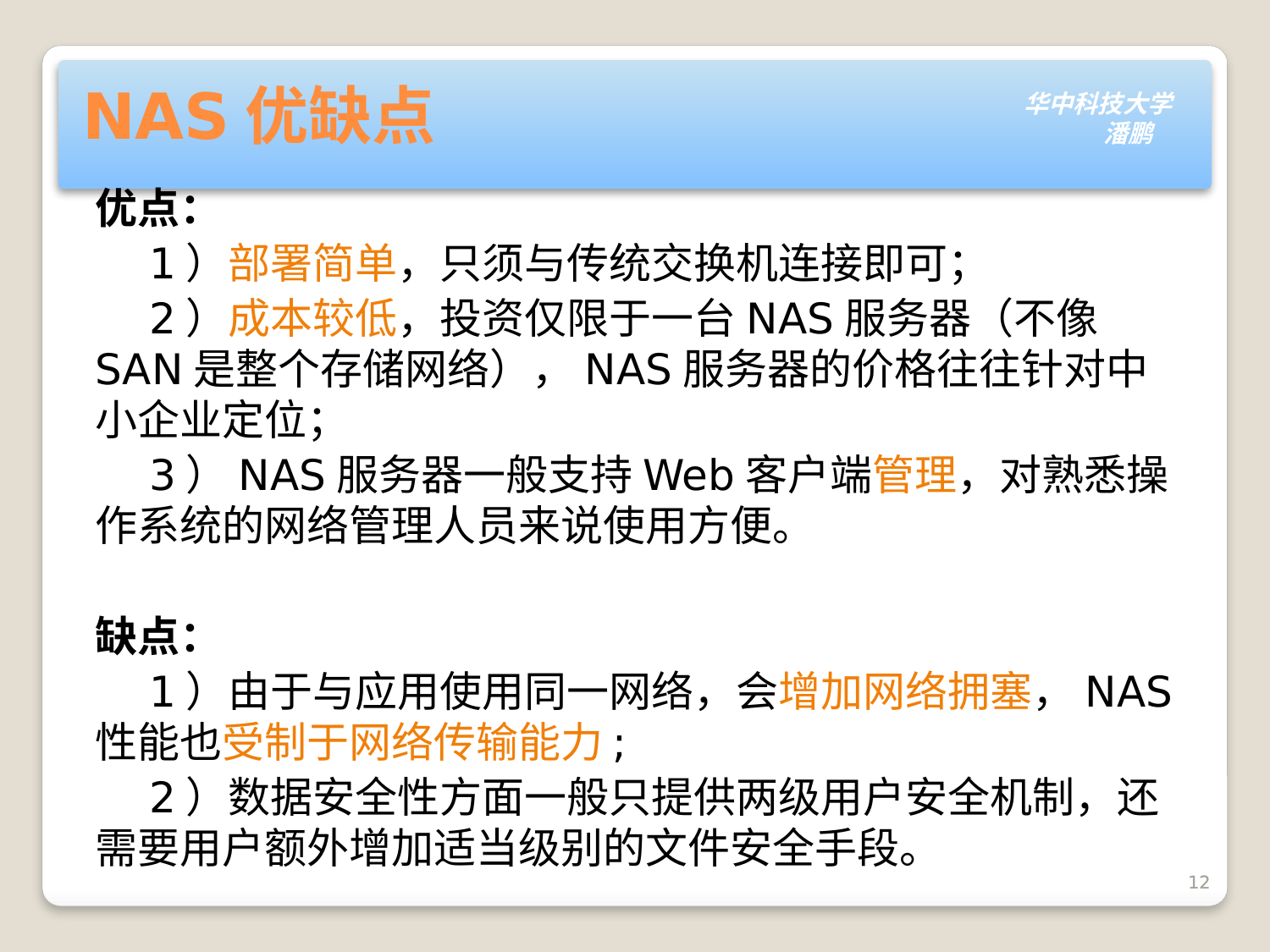

# NAS优缺点
优点：
    1）部署简单，只须与传统交换机连接即可；
    2）成本较低，投资仅限于一台NAS服务器（不像SAN是整个存储网络），NAS服务器的价格往往针对中小企业定位；
    3）NAS服务器一般支持Web客户端管理，对熟悉操作系统的网络管理人员来说使用方便。

缺点：
    1）由于与应用使用同一网络，会增加网络拥塞，NAS性能也受制于网络传输能力;
    2）数据安全性方面一般只提供两级用户安全机制，还需要用户额外增加适当级别的文件安全手段。
12
12